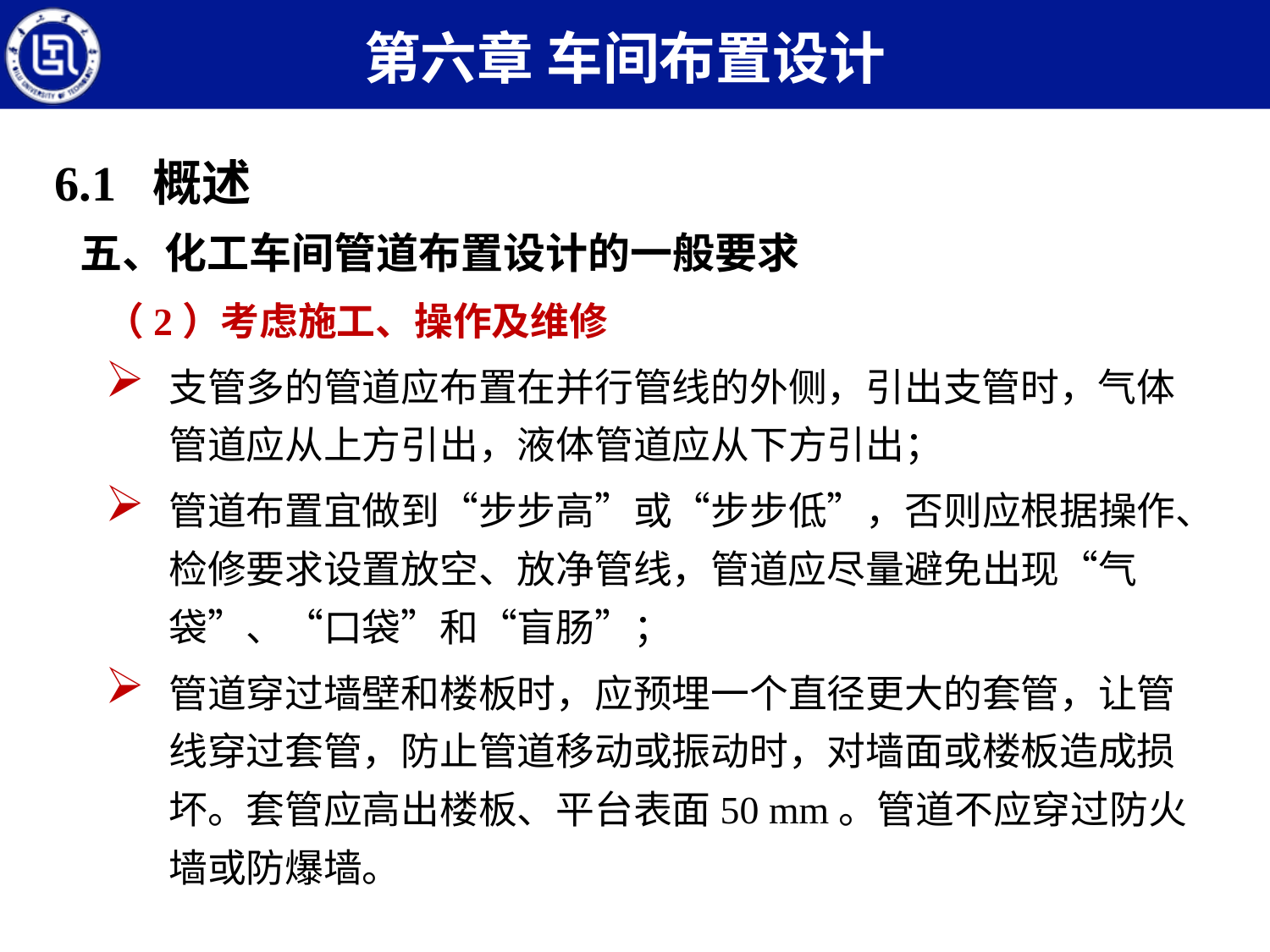

第六章 车间布置设计
6.1  概述
五、化工车间管道布置设计的一般要求
（2）考虑施工、操作及维修
支管多的管道应布置在并行管线的外侧，引出支管时，气体管道应从上方引出，液体管道应从下方引出；
管道布置宜做到“步步高”或“步步低”，否则应根据操作、检修要求设置放空、放净管线，管道应尽量避免出现“气袋”、“口袋”和“盲肠”；
管道穿过墙壁和楼板时，应预埋一个直径更大的套管，让管线穿过套管，防止管道移动或振动时，对墙面或楼板造成损坏。套管应高出楼板、平台表面50 mm。管道不应穿过防火墙或防爆墙。